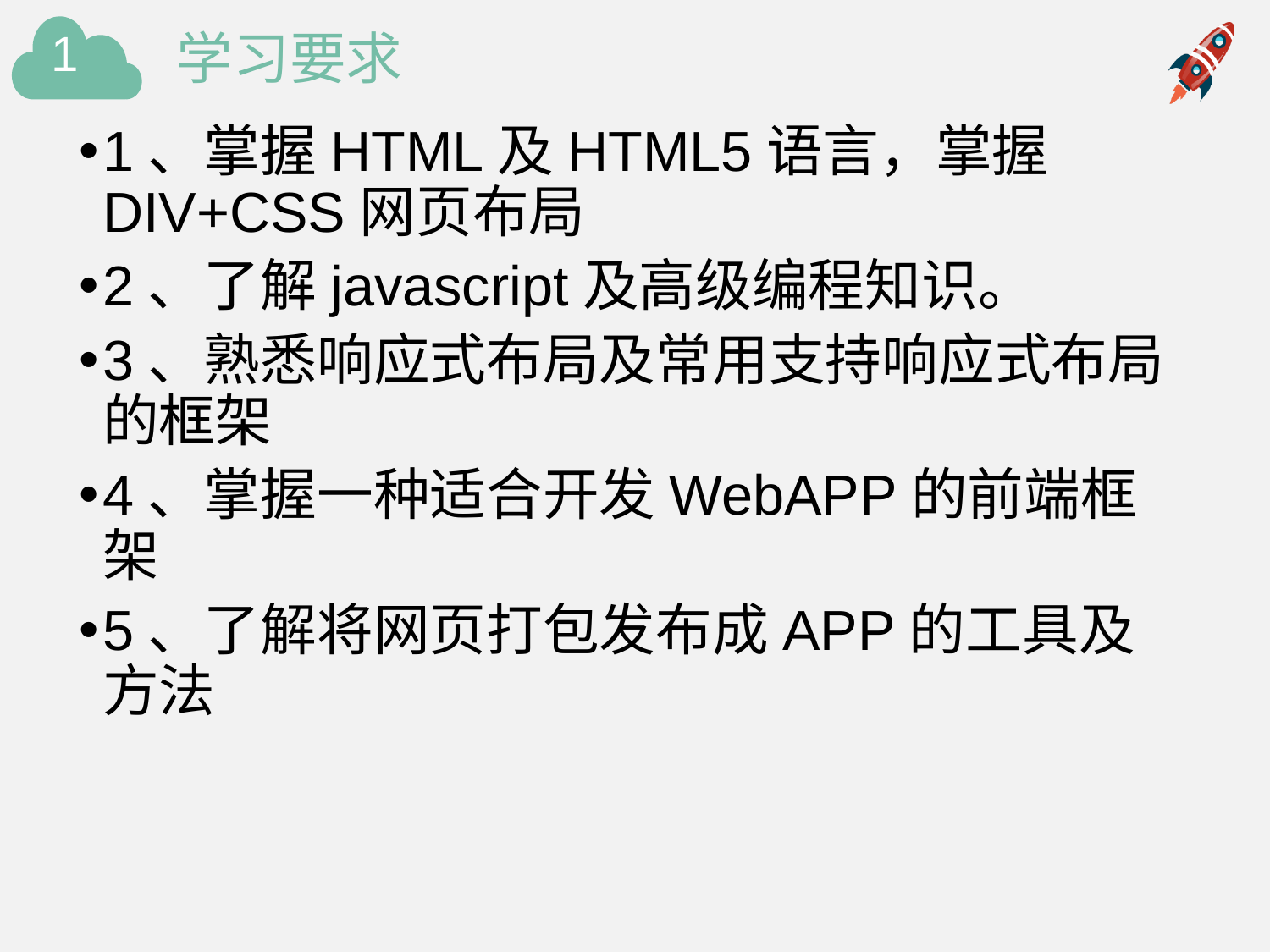

# 学习要求
1、掌握HTML及HTML5语言，掌握DIV+CSS网页布局
2、了解javascript及高级编程知识。
3、熟悉响应式布局及常用支持响应式布局的框架
4、掌握一种适合开发WebAPP的前端框架
5、了解将网页打包发布成APP的工具及方法